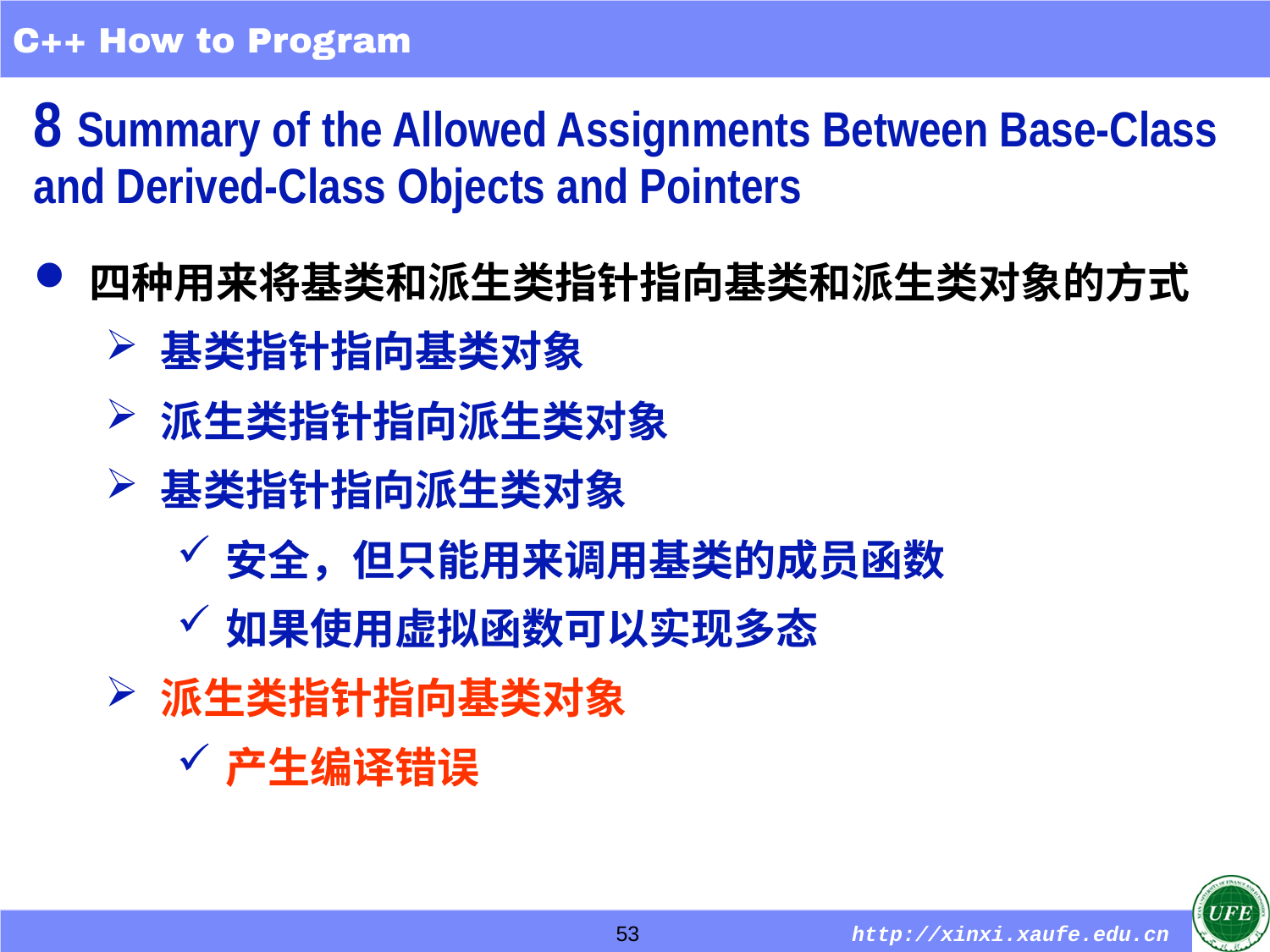

8 Summary of the Allowed Assignments Between Base-Class and Derived-Class Objects and Pointers
四种用来将基类和派生类指针指向基类和派生类对象的方式
基类指针指向基类对象
派生类指针指向派生类对象
基类指针指向派生类对象
安全，但只能用来调用基类的成员函数
如果使用虚拟函数可以实现多态
派生类指针指向基类对象
产生编译错误
53